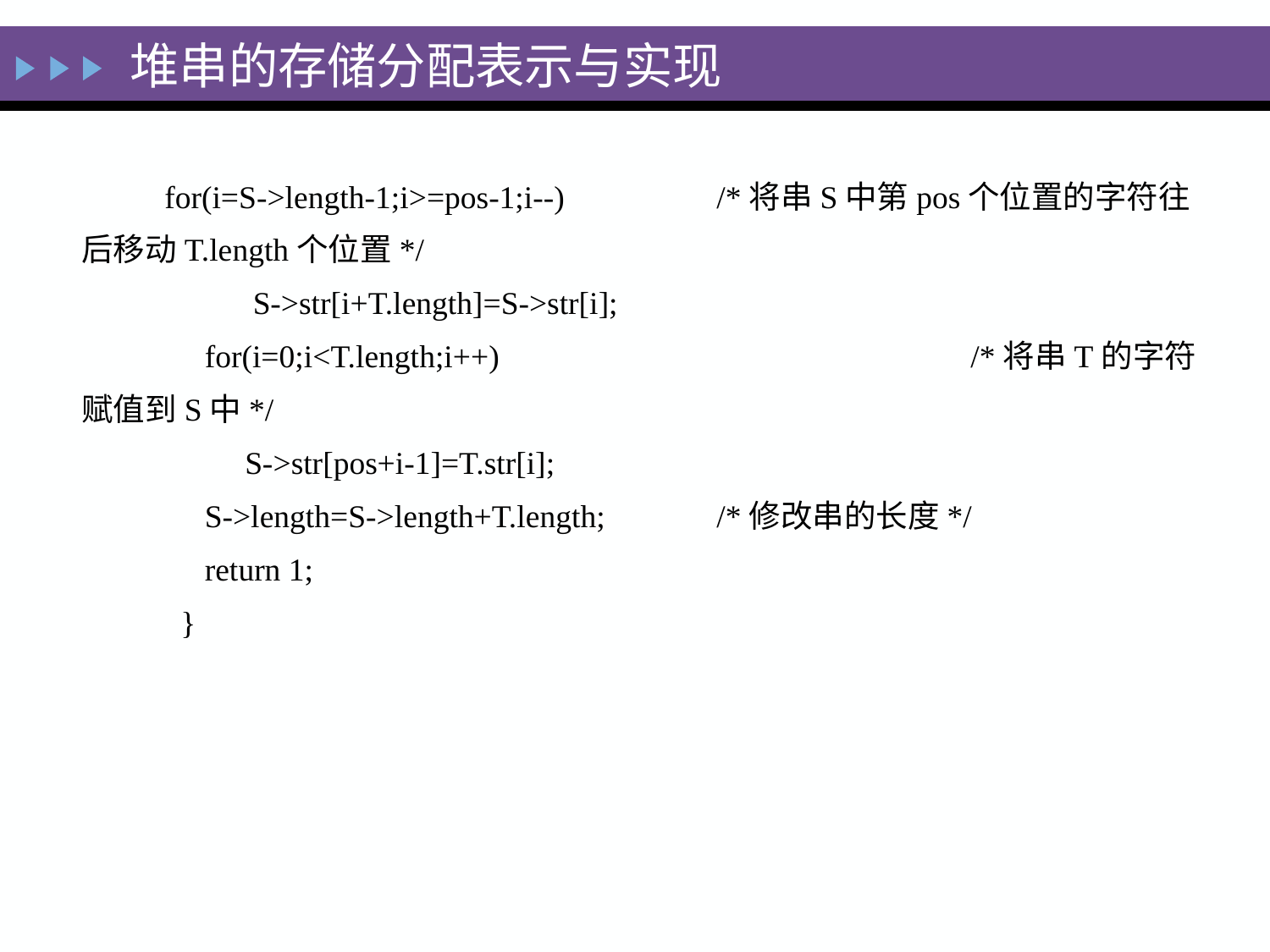

# 堆串的存储分配表示与实现
 for(i=S->length-1;i>=pos-1;i--)		/*将串S中第pos个位置的字符往后移动T.length个位置*/
            S->str[i+T.length]=S->str[i];
      for(i=0;i<T.length;i++)				/*将串T的字符赋值到S中*/
           S->str[pos+i-1]=T.str[i];
      S->length=S->length+T.length;	/*修改串的长度*/
      return 1;
   }